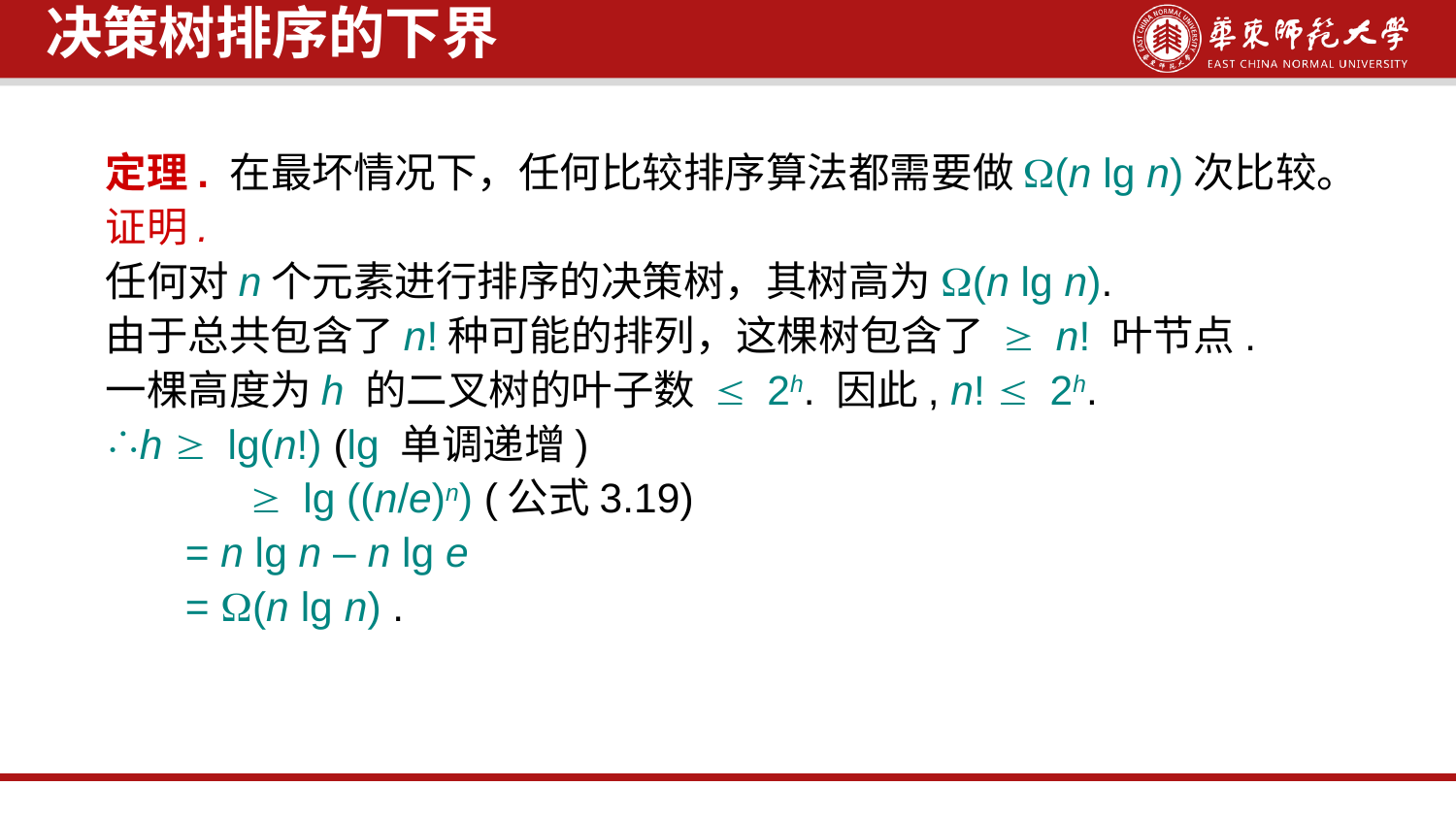

决策树排序的下界
定理. 在最坏情况下，任何比较排序算法都需要做Ω(n lg n)次比较。
证明.
任何对n个元素进行排序的决策树，其树高为Ω(n lg n).
由于总共包含了n!种可能的排列，这棵树包含了 ≥ n! 叶节点.
一棵高度为h 的二叉树的叶子数 ≤ 2h. 因此, n! ≤ 2h.
h ≥ lg(n!) (lg 单调递增)
       ≥ lg ((n/e)n) (公式3.19)
       = n lg n – n lg e
       = Ω(n lg n) .